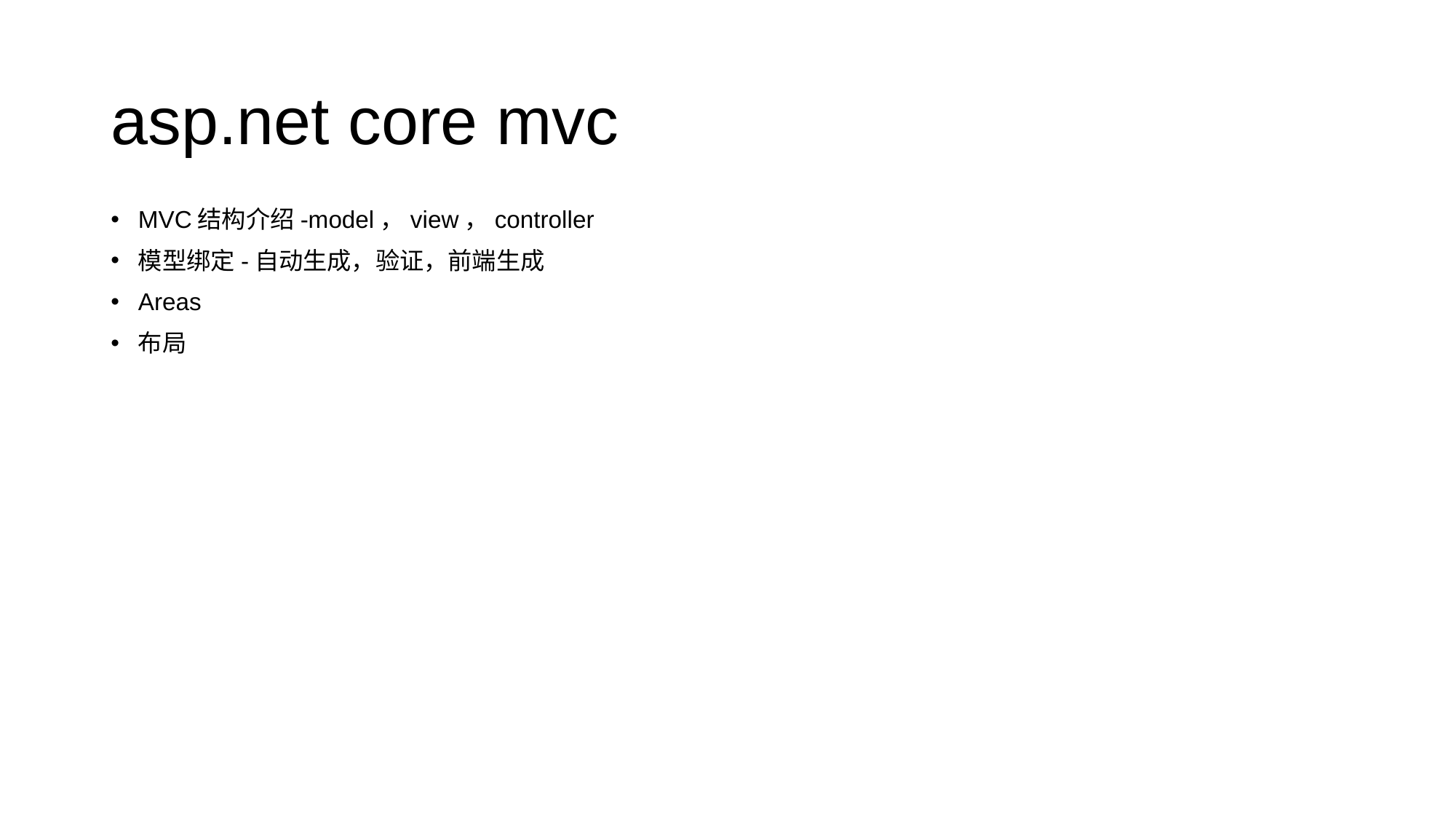

# asp.net core mvc
MVC结构介绍-model，view，controller
模型绑定-自动生成，验证，前端生成
Areas
布局